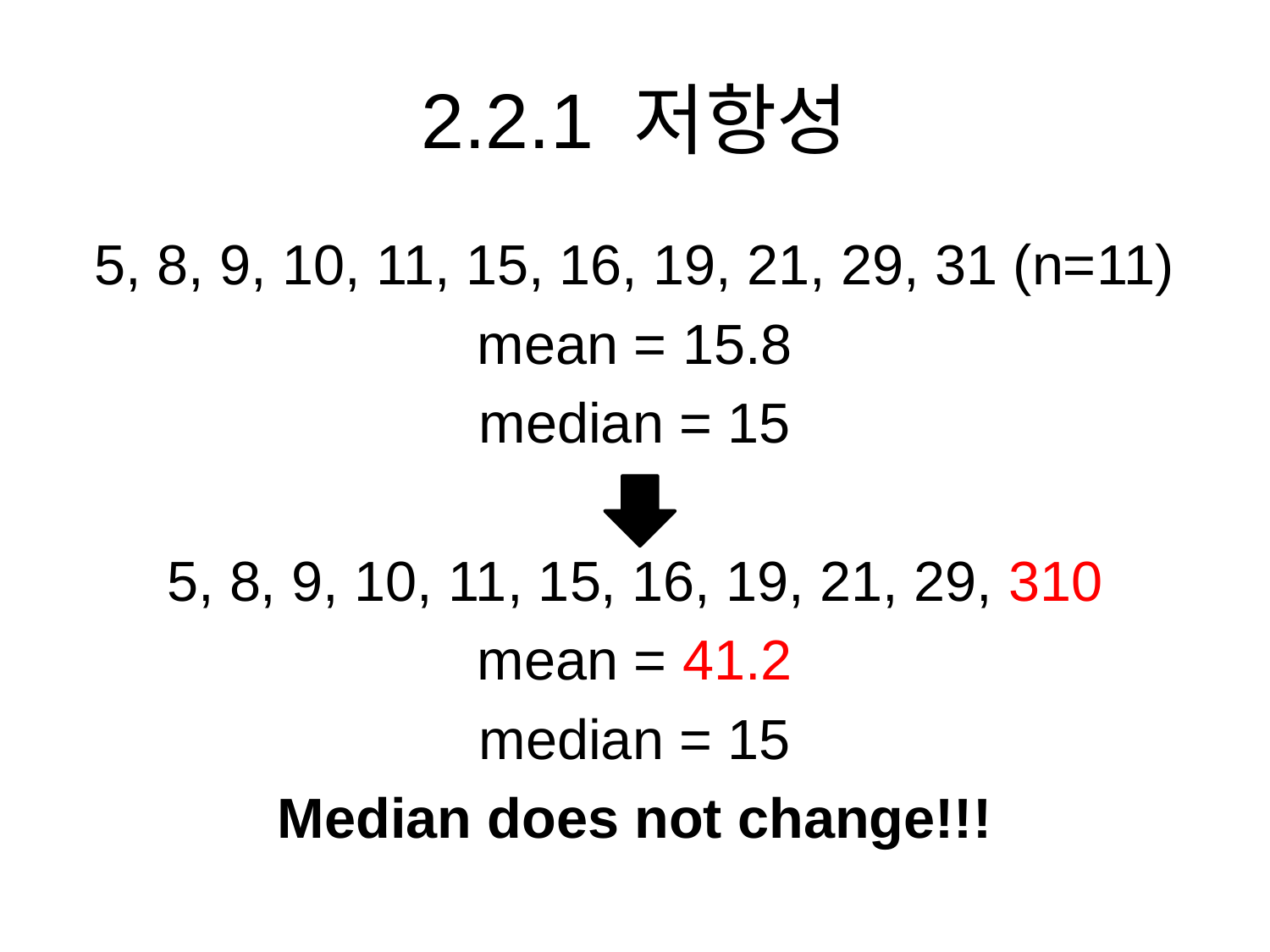

# 2.2.1 저항성
5, 8, 9, 10, 11, 15, 16, 19, 21, 29, 31 (n=11)
mean = 15.8
median = 15

5, 8, 9, 10, 11, 15, 16, 19, 21, 29, 310
mean = 41.2
median = 15
Median does not change!!!